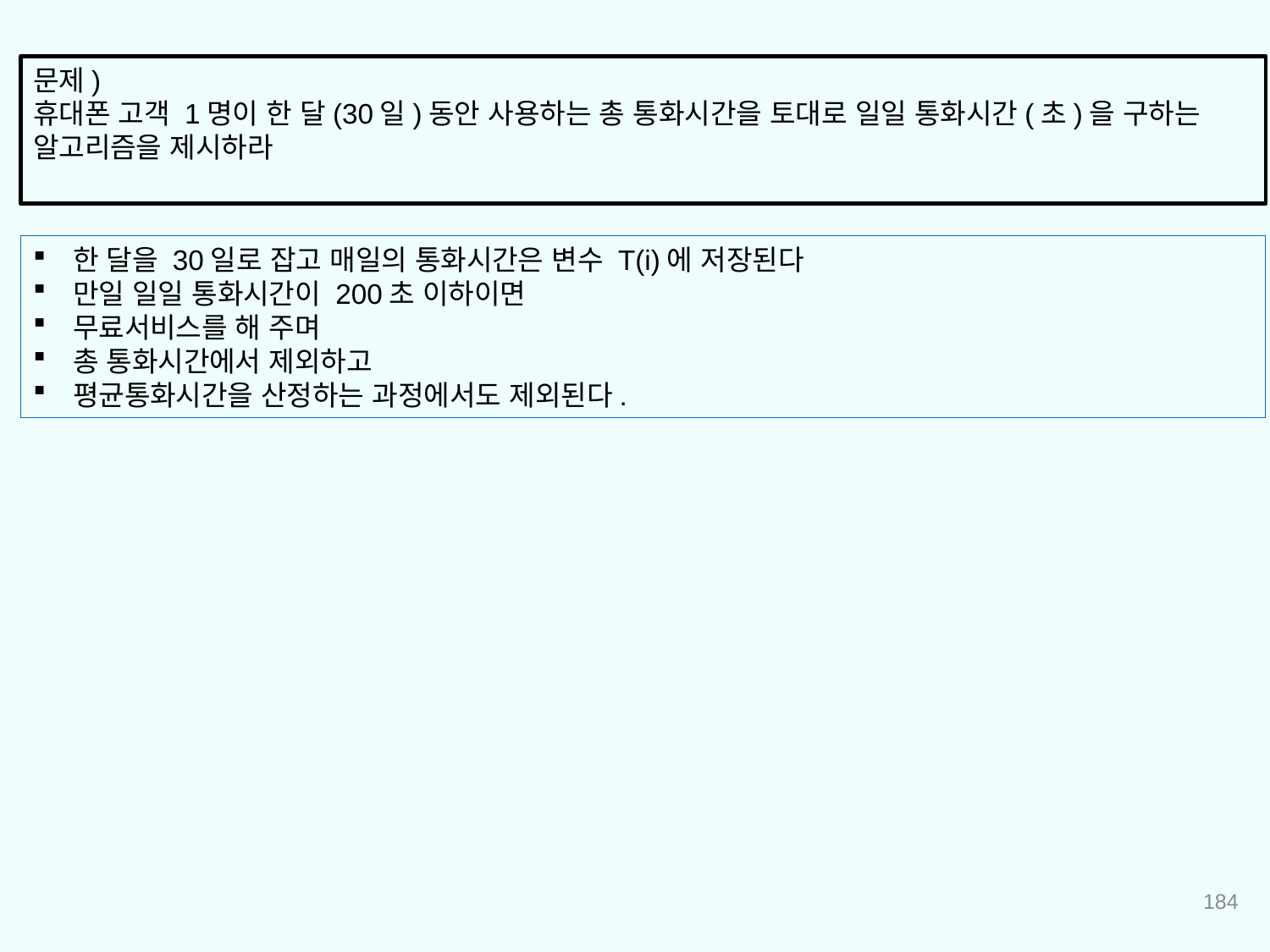

문제)
휴대폰 고객 1명이 한 달(30일)동안 사용하는 총 통화시간을 토대로 일일 통화시간(초)을 구하는 알고리즘을 제시하라

한 달을 30일로 잡고 매일의 통화시간은 변수 T(i)에 저장된다
만일 일일 통화시간이 200초 이하이면
무료서비스를 해 주며
총 통화시간에서 제외하고
평균통화시간을 산정하는 과정에서도 제외된다.
184